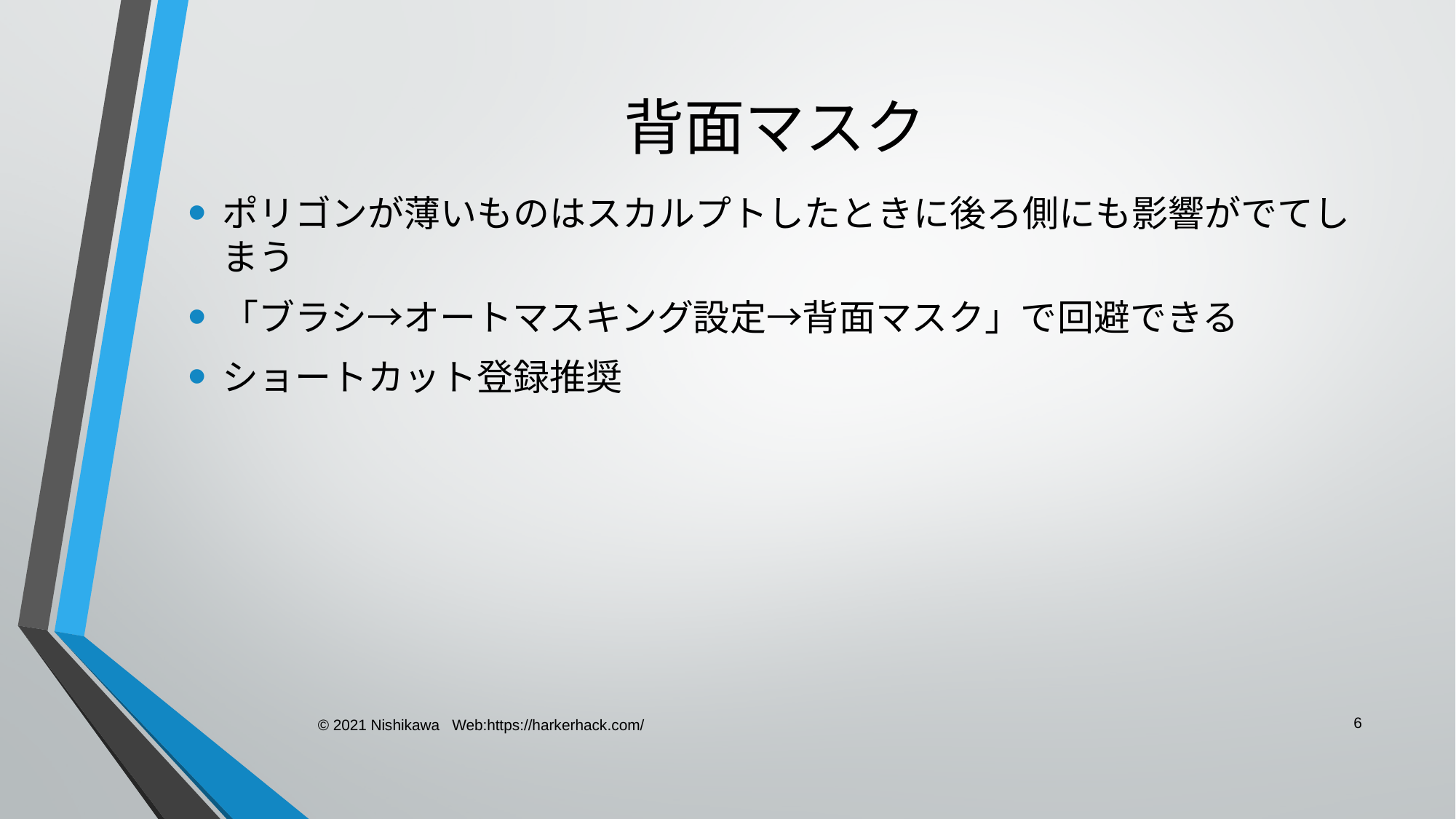

# 背面マスク
ポリゴンが薄いものはスカルプトしたときに後ろ側にも影響がでてしまう
「ブラシ→オートマスキング設定→背面マスク」で回避できる
ショートカット登録推奨

6
© 2021 Nishikawa   Web:https://harkerhack.com/